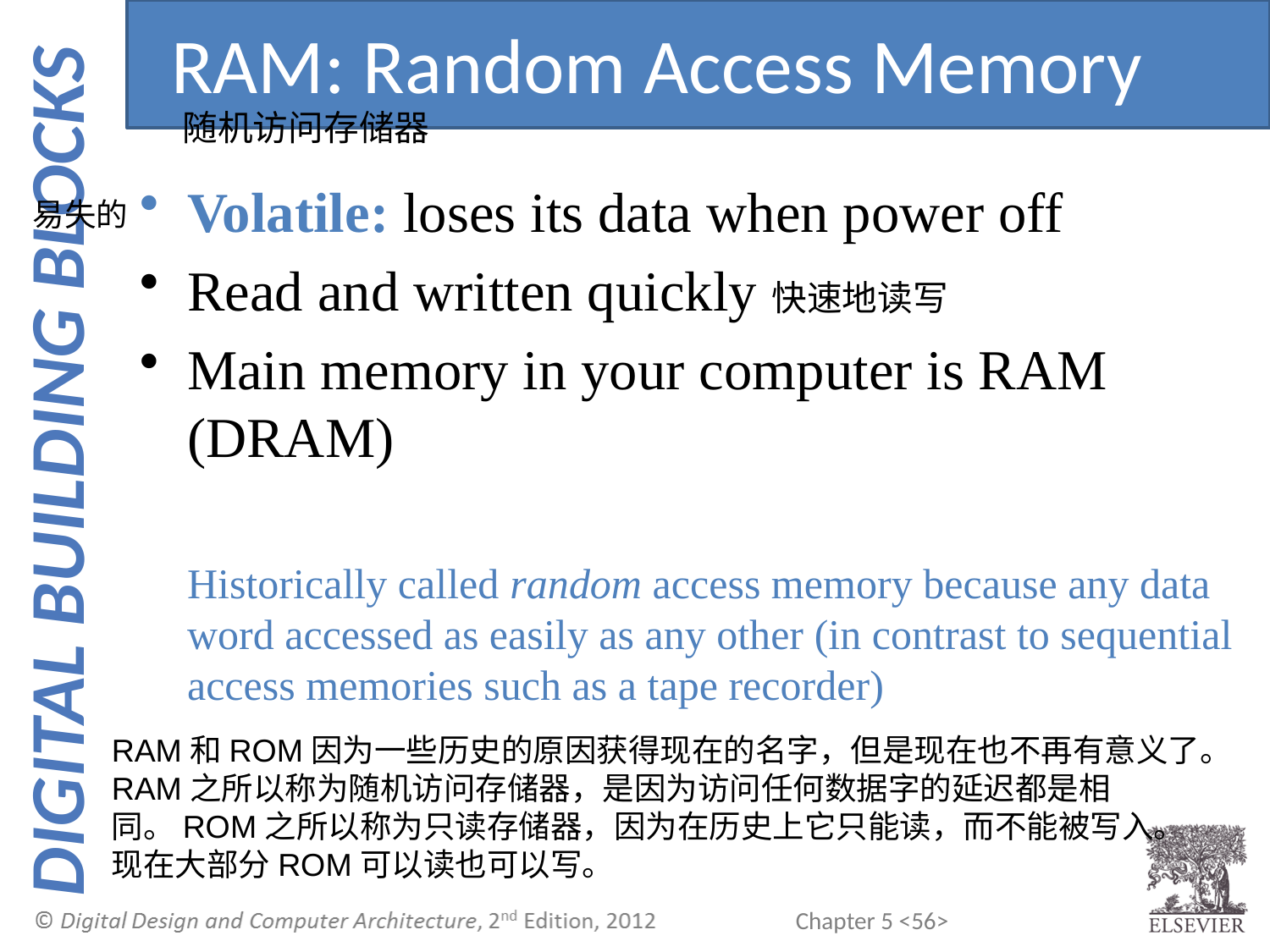

RAM: Random Access Memory
随机访问存储器

Volatile: loses its data when power off
Read and written quickly快速地读写
Main memory in your computer is RAM (DRAM)

	Historically called random access memory because any data word accessed as easily as any other (in contrast to sequential access memories such as a tape recorder)
易失的
RAM和ROM因为一些历史的原因获得现在的名字，但是现在也不再有意义了。RAM之所以称为随机访问存储器，是因为访问任何数据字的延迟都是相同。ROM之所以称为只读存储器，因为在历史上它只能读，而不能被写入。
现在大部分ROM可以读也可以写。